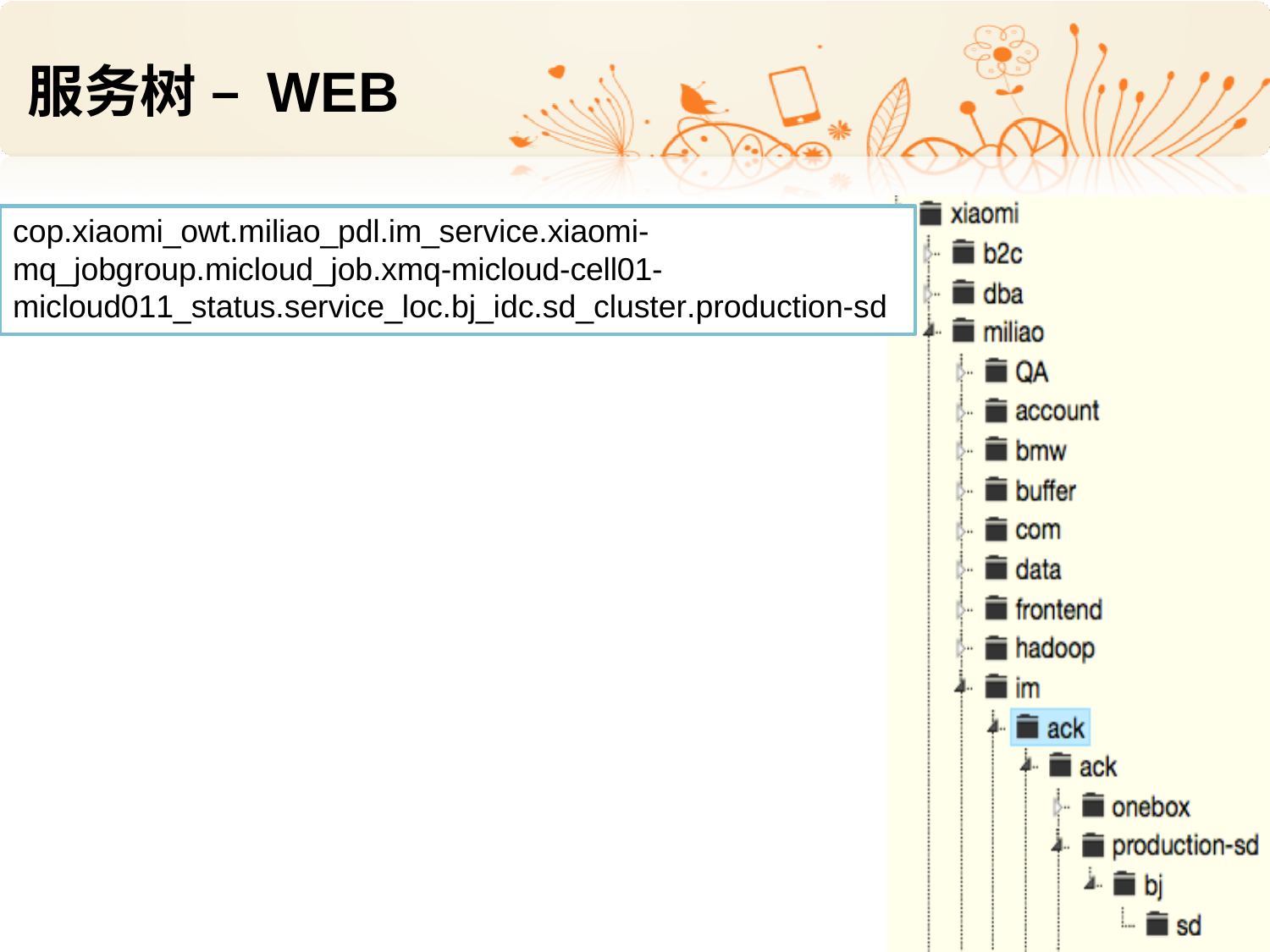

# 服务树 – WEB

cop.xiaomi_owt.miliao_pdl.im_service.xiaomi- mq_jobgroup.micloud_job.xmq-micloud-cell01- micloud011_status.service_loc.bj_idc.sd_cluster.production-sd